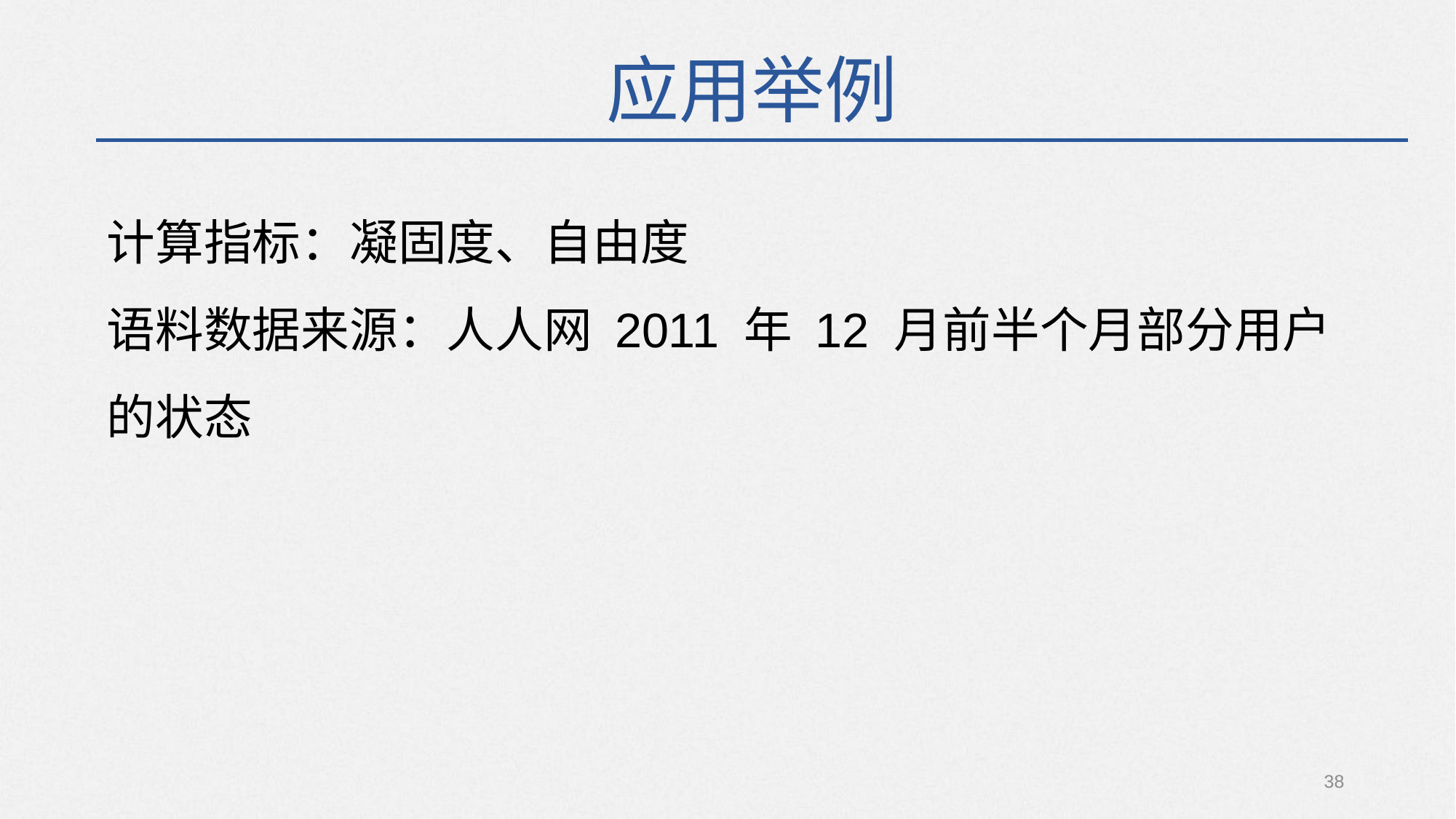

应用举例
计算指标：凝固度、自由度
语料数据来源：人人网 2011 年 12 月前半个月部分用户的状态

38